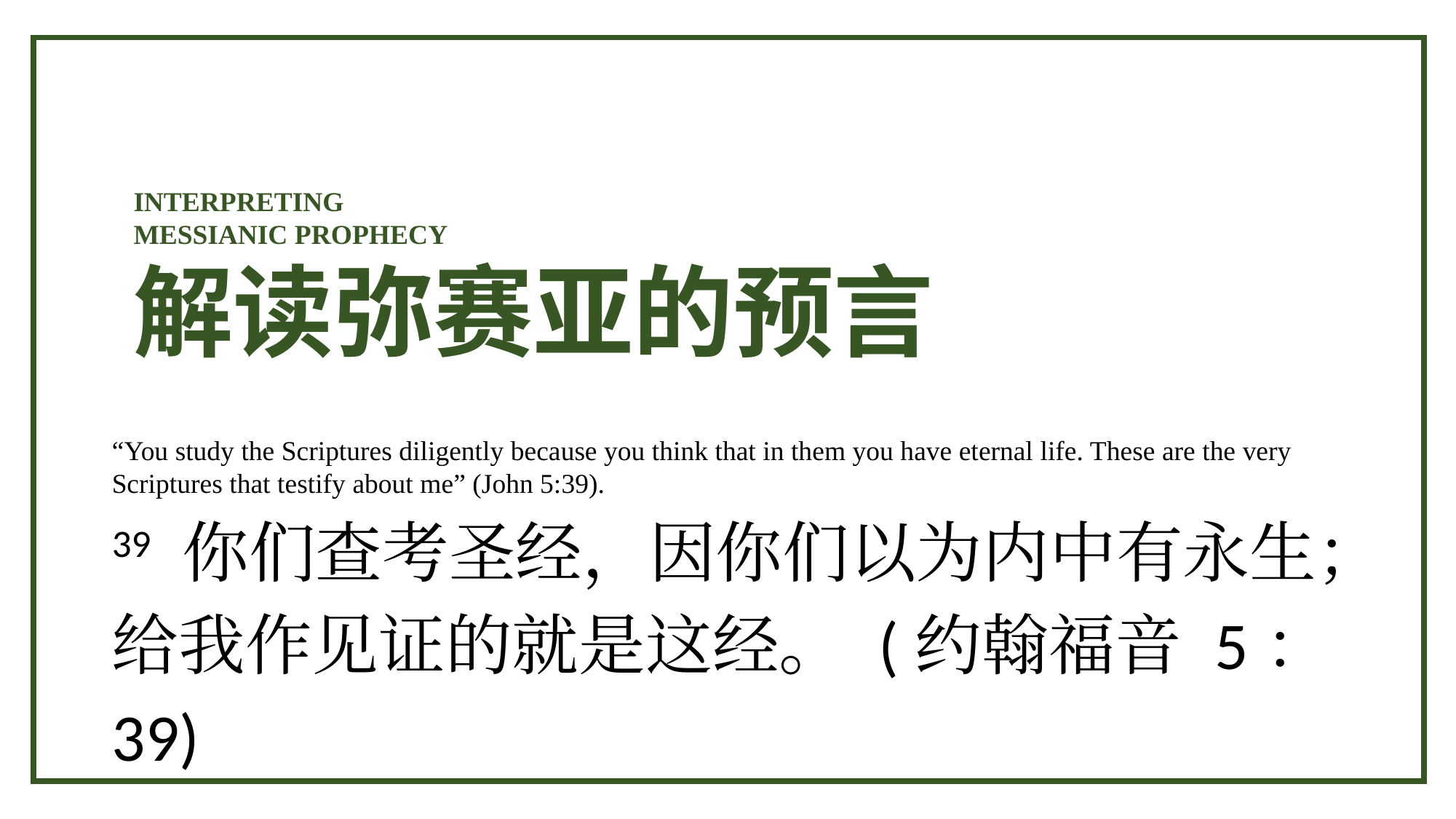

INTERPRETING
MESSIANIC PROPHECY
解读弥赛亚的预言
“You study the Scriptures diligently because you think that in them you have eternal life. These are the very Scriptures that testify about me” (John 5:39).
39 你们查考圣经，因你们以为内中有永生；给我作见证的就是这经。 (约翰福音 5：39)